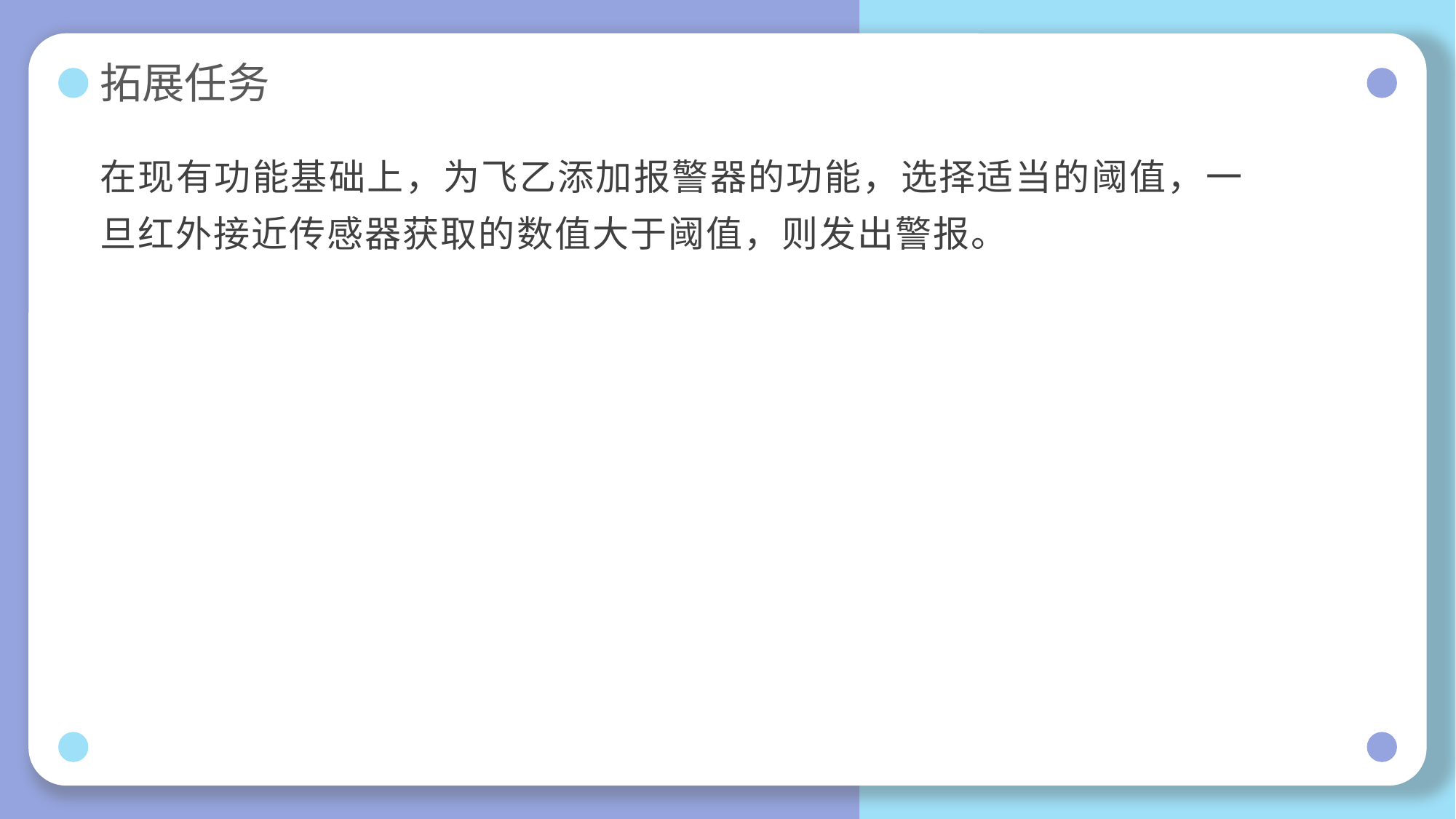

# 拓展任务
在现有功能基础上，为飞乙添加报警器的功能，选择适当的阈值，一旦红外接近传感器获取的数值大于阈值，则发出警报。